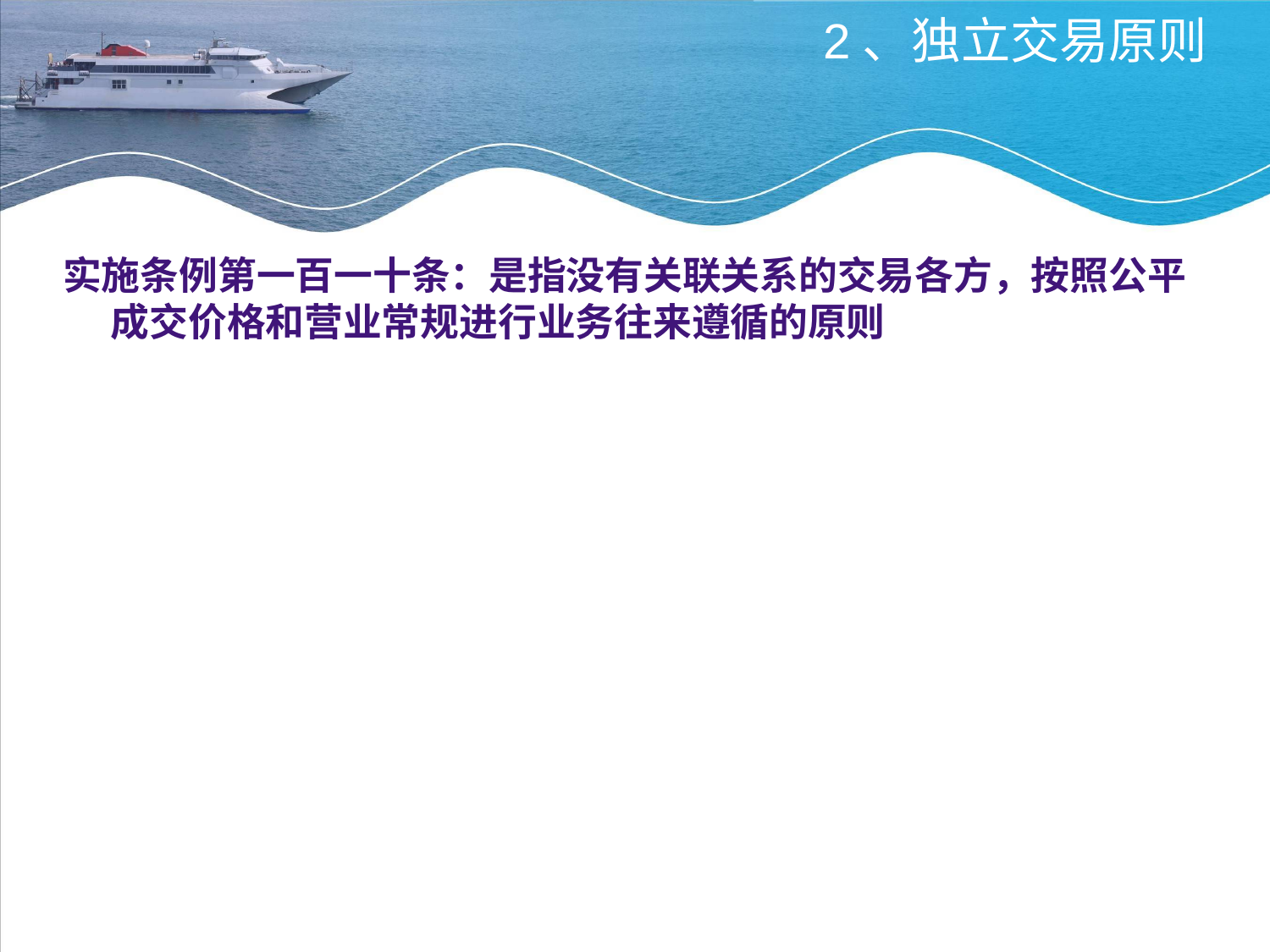

# 2、独立交易原则
实施条例第一百一十条：是指没有关联关系的交易各方，按照公平成交价格和营业常规进行业务往来遵循的原则